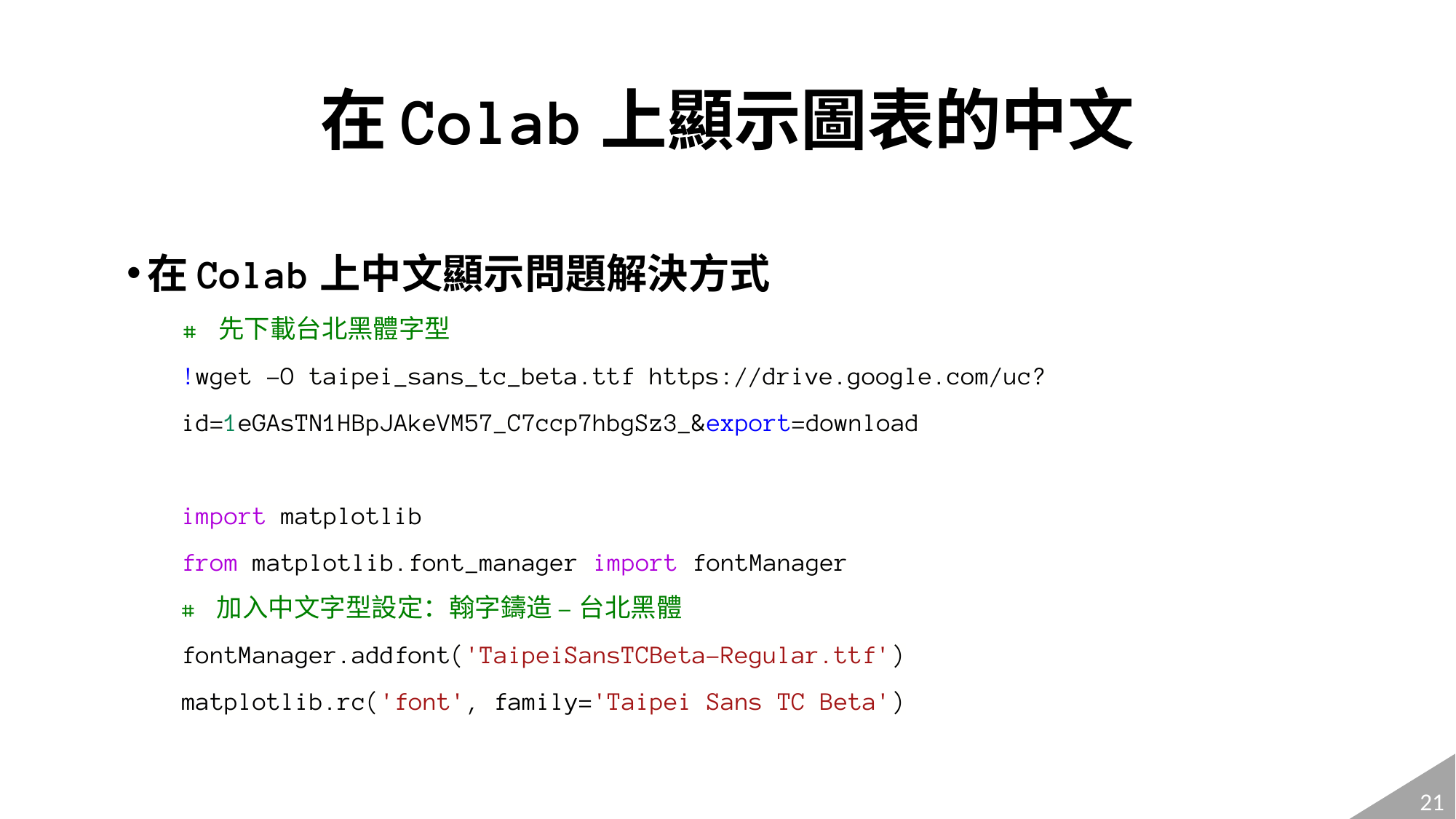

# 在Colab上顯示圖表的中文
在Colab上中文顯示問題解決方式
# 先下載台北黑體字型
!wget -O taipei_sans_tc_beta.ttf https://drive.google.com/uc?id=1eGAsTN1HBpJAkeVM57_C7ccp7hbgSz3_&export=download

import matplotlib
from matplotlib.font_manager import fontManager
# 加入中文字型設定：翰字鑄造-台北黑體
fontManager.addfont('TaipeiSansTCBeta-Regular.ttf')
matplotlib.rc('font', family='Taipei Sans TC Beta')
21